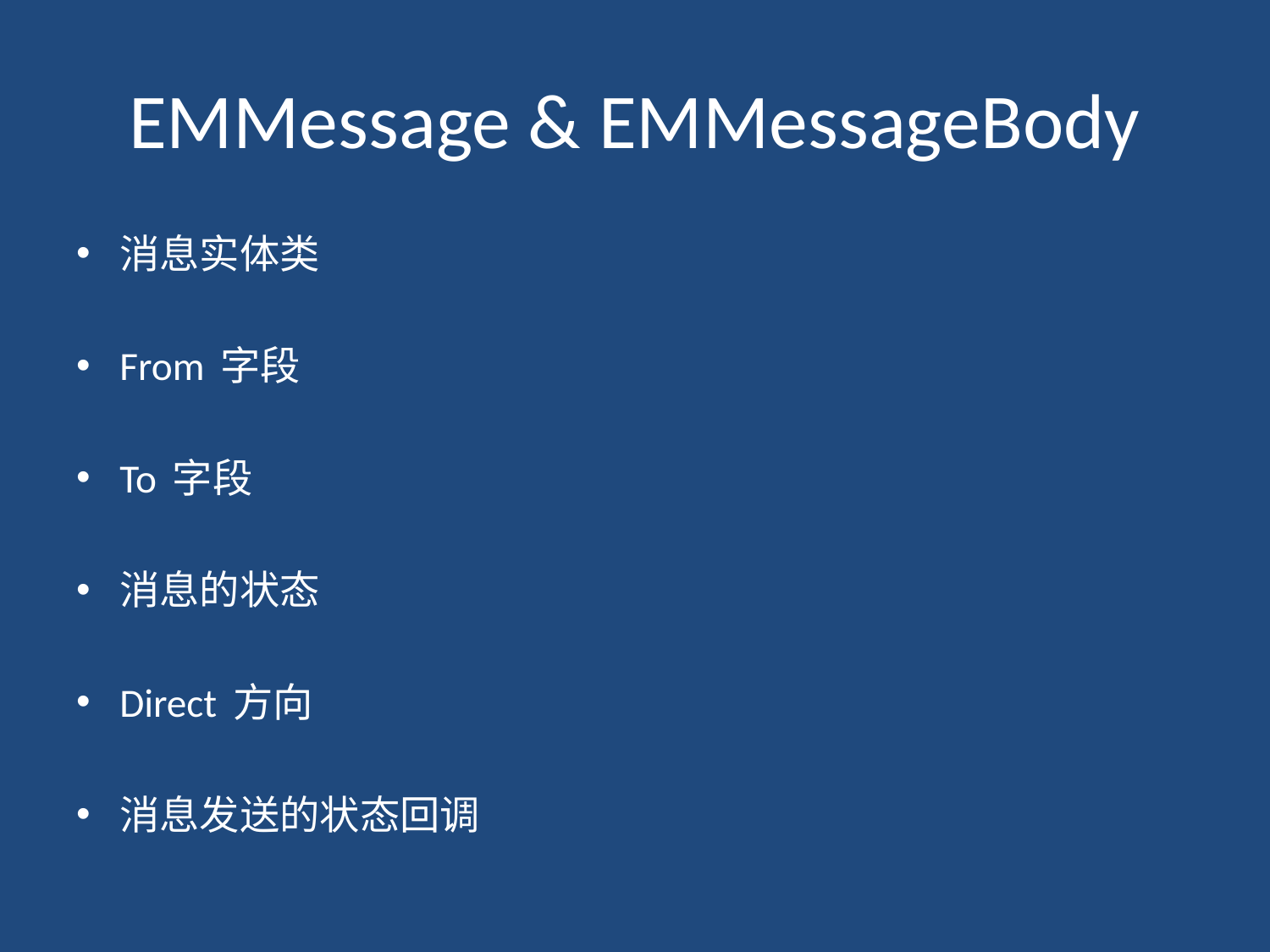

# EMMessage & EMMessageBody
消息实体类

From 字段

To 字段

消息的状态

Direct 方向

消息发送的状态回调